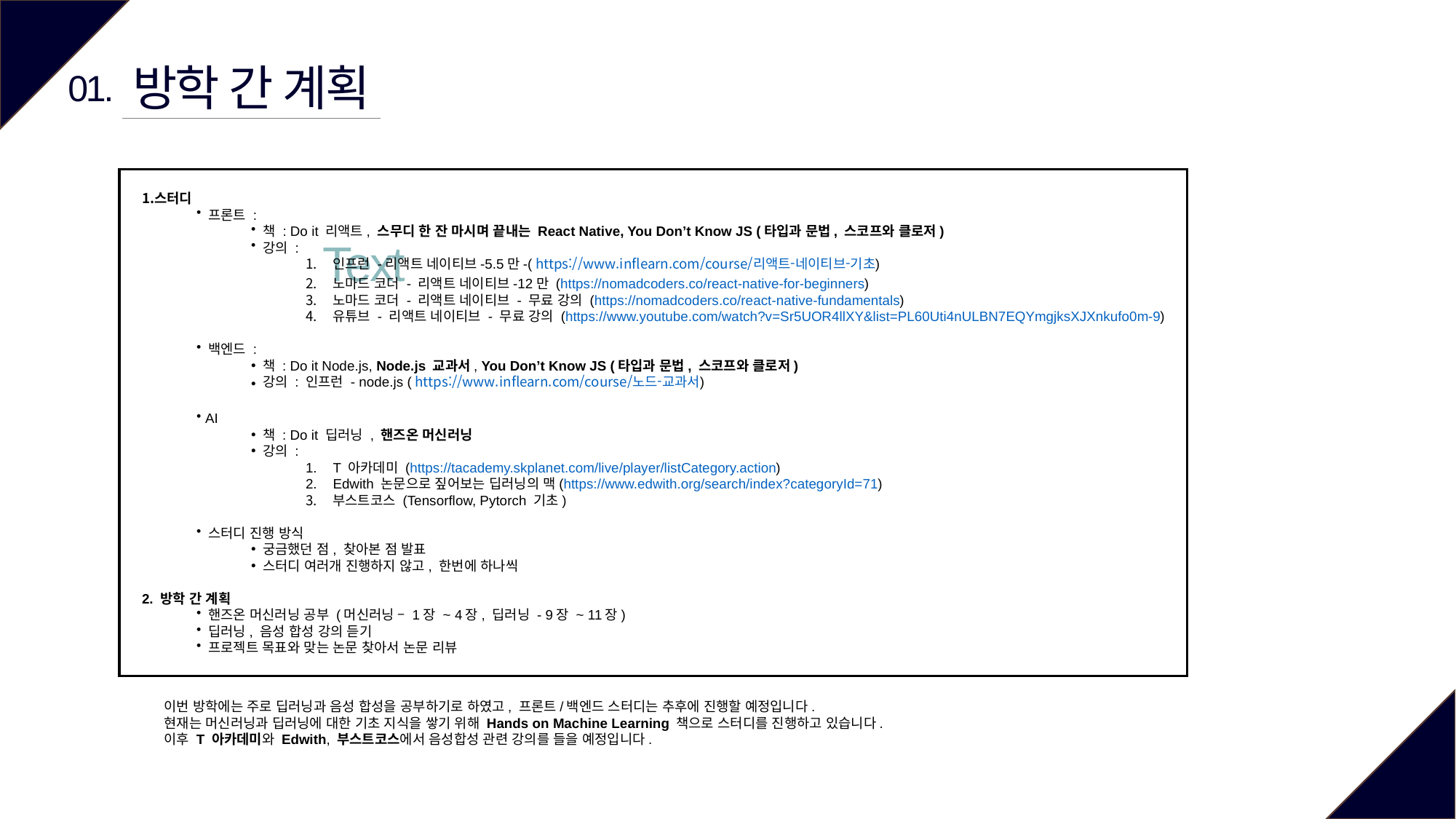

방학 간 계획
01.

스터디
 프론트 :
 책 : Do it 리액트, 스무디 한 잔 마시며 끝내는 React Native, You Don’t Know JS (타입과 문법, 스코프와 클로저)
 강의 :
인프런 -리액트 네이티브-5.5만-(https://www.inflearn.com/course/리액트-네이티브-기초)
노마드 코더 - 리액트 네이티브-12만 (https://nomadcoders.co/react-native-for-beginners)
노마드 코더 - 리액트 네이티브 - 무료 강의 (https://nomadcoders.co/react-native-fundamentals)
유튜브 - 리액트 네이티브 - 무료 강의 (https://www.youtube.com/watch?v=Sr5UOR4llXY&list=PL60Uti4nULBN7EQYmgjksXJXnkufo0m-9)

 백엔드 :
 책 : Do it Node.js, Node.js 교과서, You Don’t Know JS (타입과 문법, 스코프와 클로저)
 강의 : 인프런 - node.js (https://www.inflearn.com/course/노드-교과서)

 AI
 책 : Do it 딥러닝 , 핸즈온 머신러닝
 강의 :
T 아카데미 (https://tacademy.skplanet.com/live/player/listCategory.action)
Edwith 논문으로 짚어보는 딥러닝의 맥(https://www.edwith.org/search/index?categoryId=71)
부스트코스 (Tensorflow, Pytorch 기초)

 스터디 진행 방식
 궁금했던 점, 찾아본 점 발표
 스터디 여러개 진행하지 않고, 한번에 하나씩

2. 방학 간 계획
 핸즈온 머신러닝 공부 (머신러닝 – 1장 ~ 4장, 딥러닝 - 9장 ~ 11장)
 딥러닝, 음성 합성 강의 듣기
 프로젝트 목표와 맞는 논문 찾아서 논문 리뷰
Text
이번 방학에는 주로 딥러닝과 음성 합성을 공부하기로 하였고, 프론트/백엔드 스터디는 추후에 진행할 예정입니다.
현재는 머신러닝과 딥러닝에 대한 기초 지식을 쌓기 위해 Hands on Machine Learning 책으로 스터디를 진행하고 있습니다.
이후 T 아카데미와 Edwith, 부스트코스에서 음성합성 관련 강의를 들을 예정입니다.